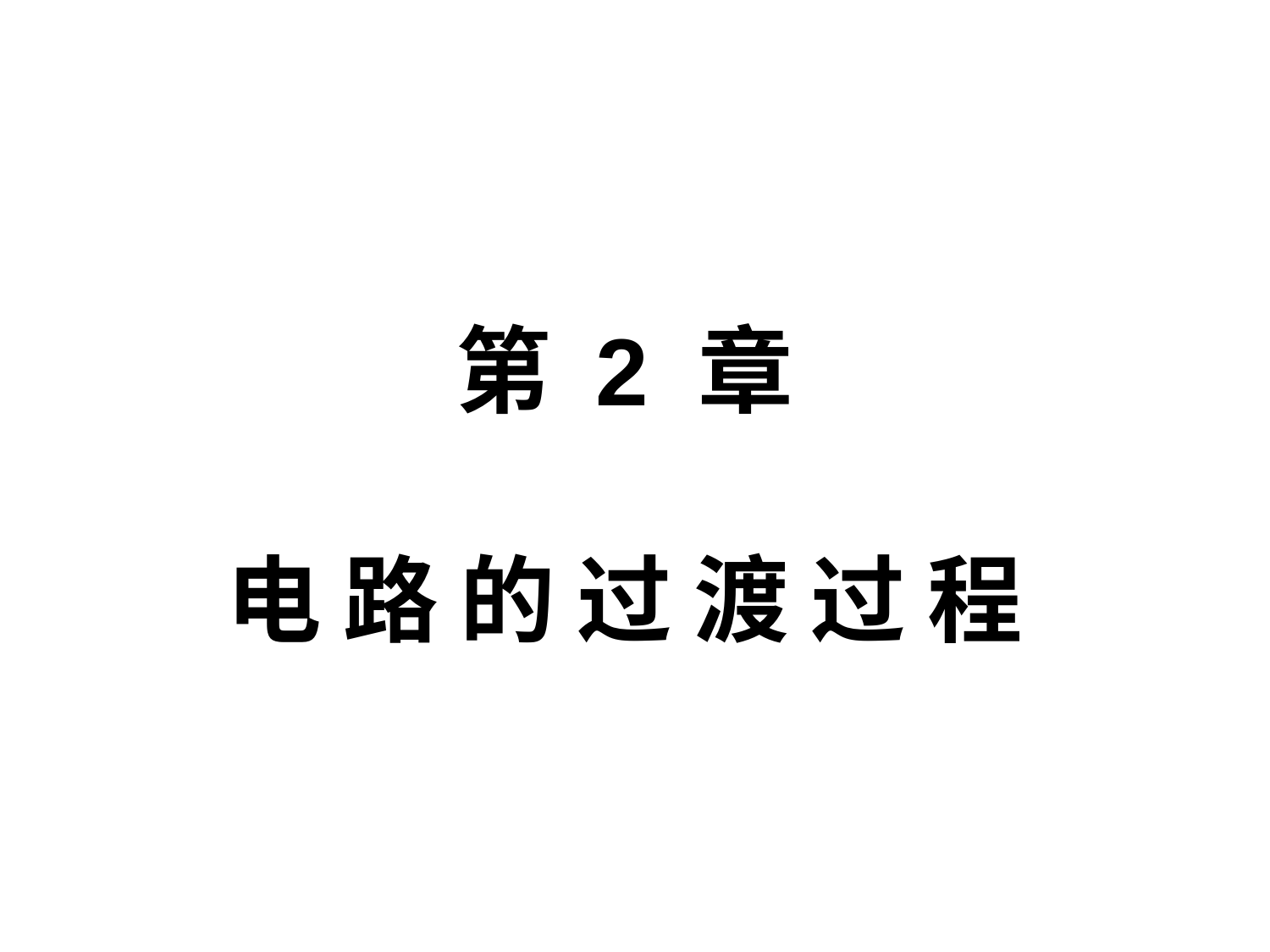

# 第 2 章 电 路 的 过 渡 过 程